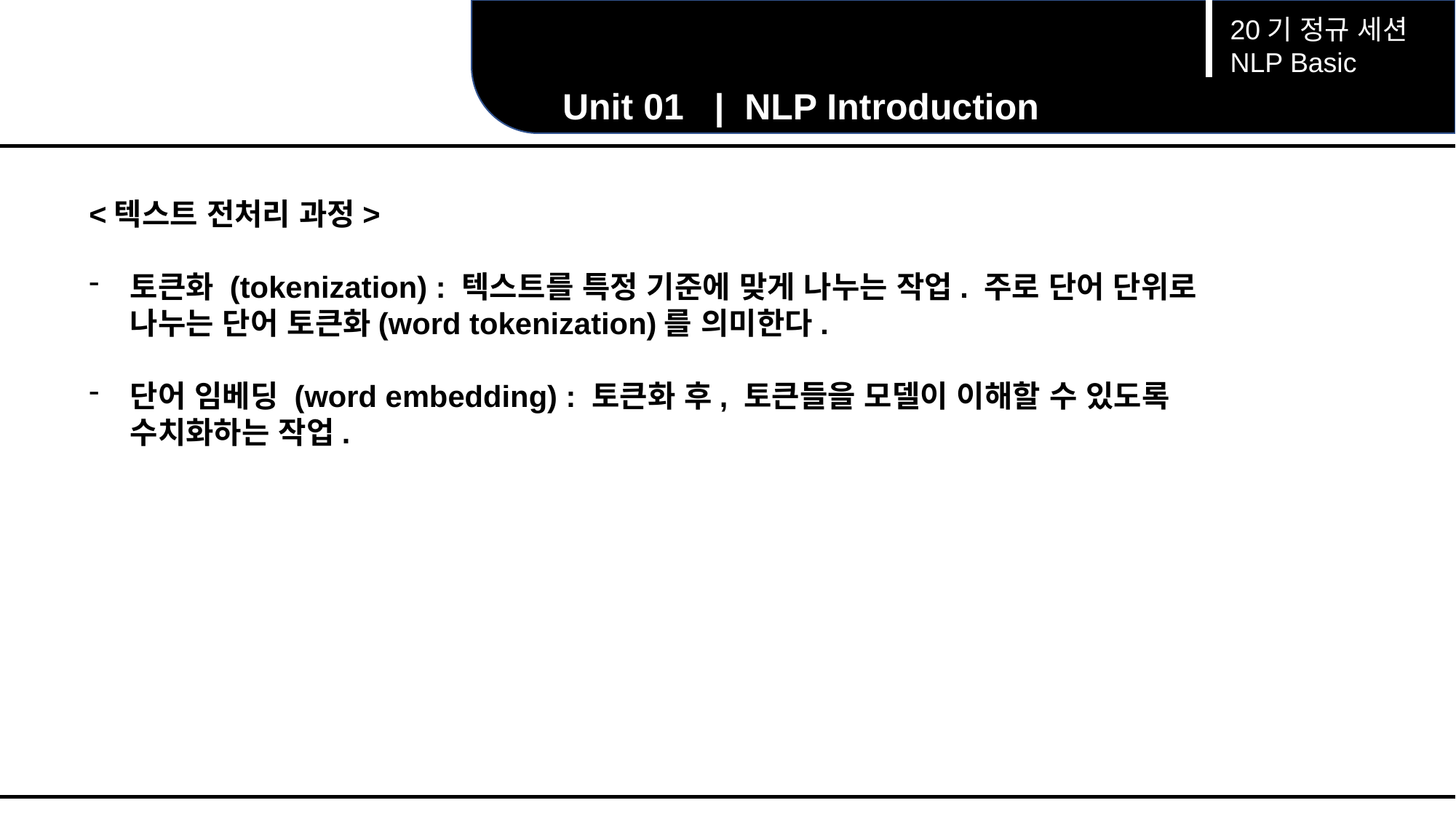

20기 정규 세션
NLP Basic
Unit 01   |  NLP Introduction

<텍스트 전처리 과정>

토큰화 (tokenization) : 텍스트를 특정 기준에 맞게 나누는 작업. 주로 단어 단위로 나누는 단어 토큰화(word tokenization)를 의미한다.

단어 임베딩 (word embedding) : 토큰화 후, 토큰들을 모델이 이해할 수 있도록 수치화하는 작업.